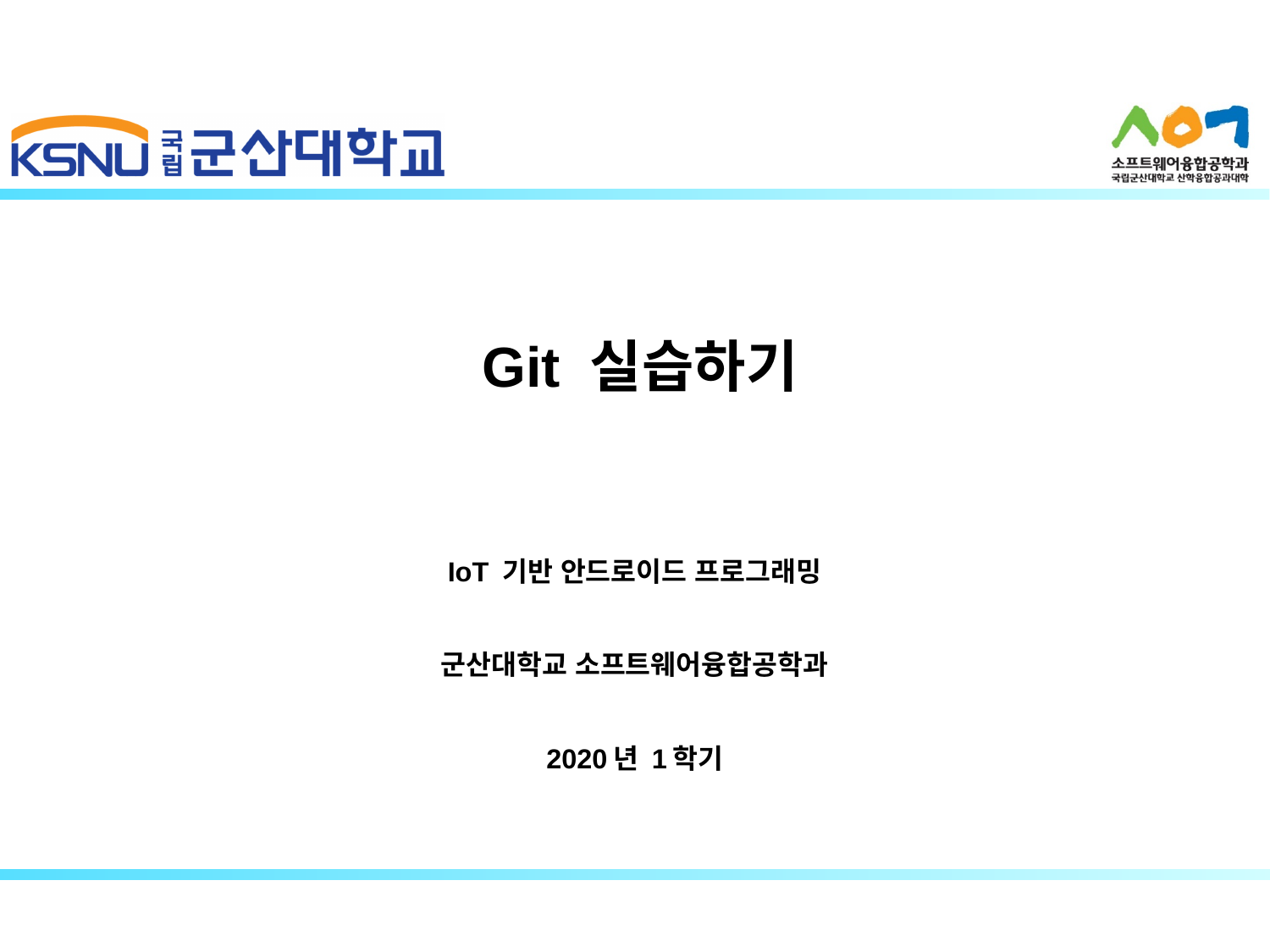

# Git 실습하기
IoT 기반 안드로이드 프로그래밍

군산대학교 소프트웨어융합공학과

2020년 1학기